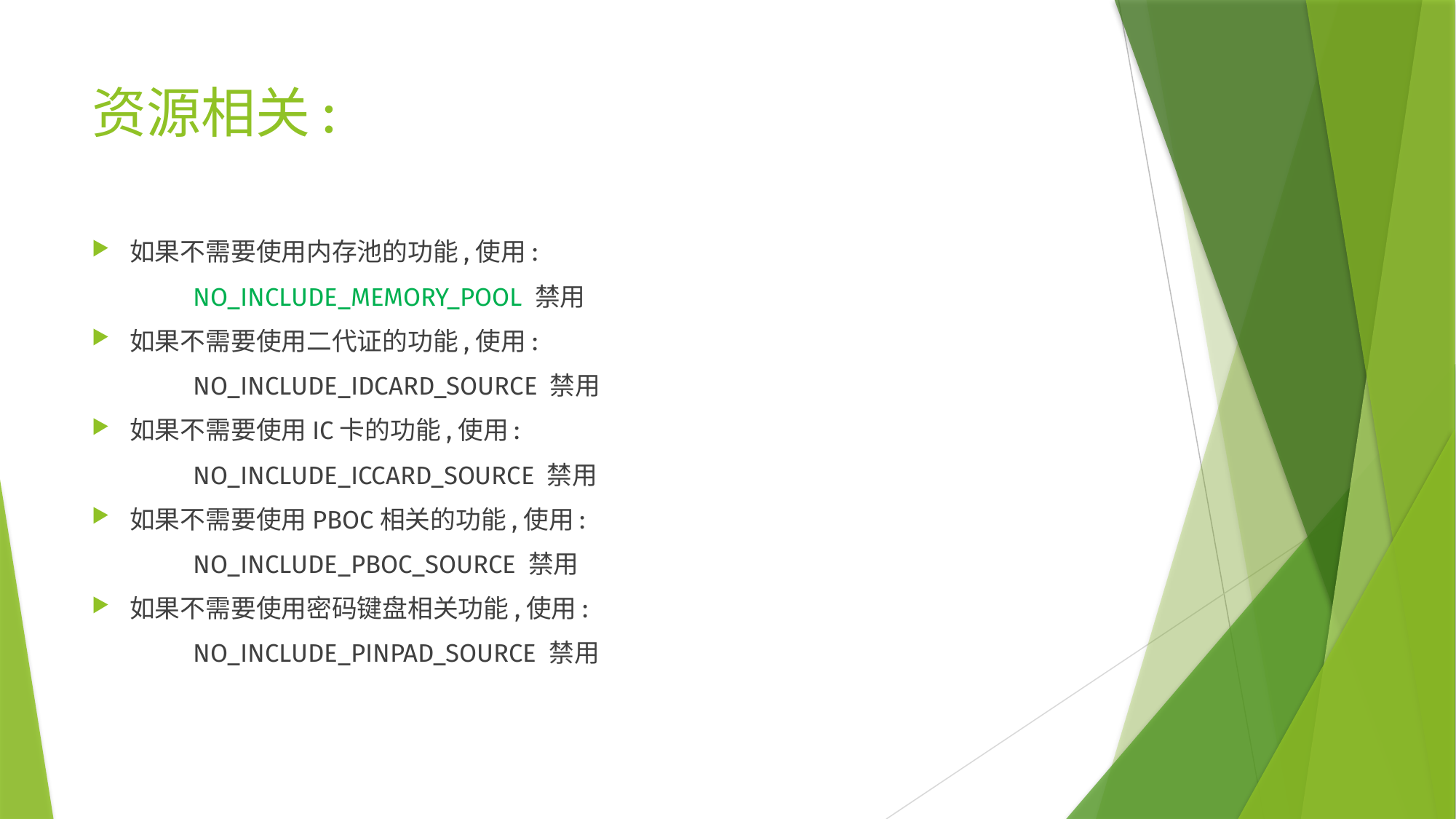

# 资源相关:
如果不需要使用内存池的功能,使用:
	NO_INCLUDE_MEMORY_POOL 禁用
如果不需要使用二代证的功能,使用:
	NO_INCLUDE_IDCARD_SOURCE 禁用
如果不需要使用IC卡的功能,使用:
	NO_INCLUDE_ICCARD_SOURCE 禁用
如果不需要使用PBOC相关的功能,使用:
	NO_INCLUDE_PBOC_SOURCE 禁用
如果不需要使用密码键盘相关功能,使用:
	NO_INCLUDE_PINPAD_SOURCE 禁用